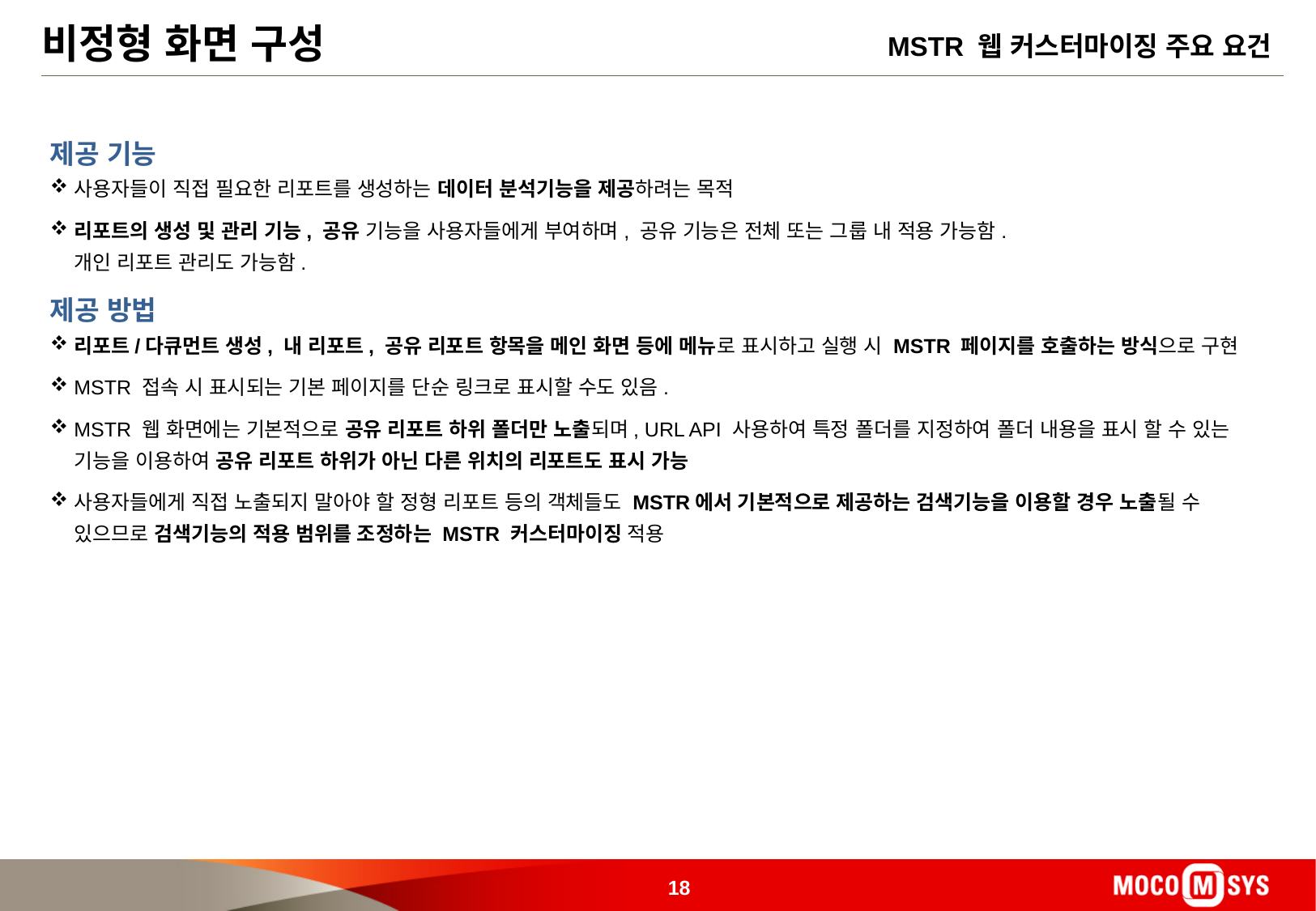

# 비정형 화면 구성
MSTR 웹 커스터마이징 주요 요건
제공 기능
사용자들이 직접 필요한 리포트를 생성하는 데이터 분석기능을 제공하려는 목적
리포트의 생성 및 관리 기능, 공유 기능을 사용자들에게 부여하며, 공유 기능은 전체 또는 그룹 내 적용 가능함.
개인 리포트 관리도 가능함.
제공 방법
리포트/다큐먼트 생성, 내 리포트, 공유 리포트 항목을 메인 화면 등에 메뉴로 표시하고 실행 시 MSTR 페이지를 호출하는 방식으로 구현
MSTR 접속 시 표시되는 기본 페이지를 단순 링크로 표시할 수도 있음.
MSTR 웹 화면에는 기본적으로 공유 리포트 하위 폴더만 노출되며, URL API 사용하여 특정 폴더를 지정하여 폴더 내용을 표시 할 수 있는 기능을 이용하여 공유 리포트 하위가 아닌 다른 위치의 리포트도 표시 가능
사용자들에게 직접 노출되지 말아야 할 정형 리포트 등의 객체들도 MSTR에서 기본적으로 제공하는 검색기능을 이용할 경우 노출될 수 있으므로 검색기능의 적용 범위를 조정하는 MSTR 커스터마이징 적용